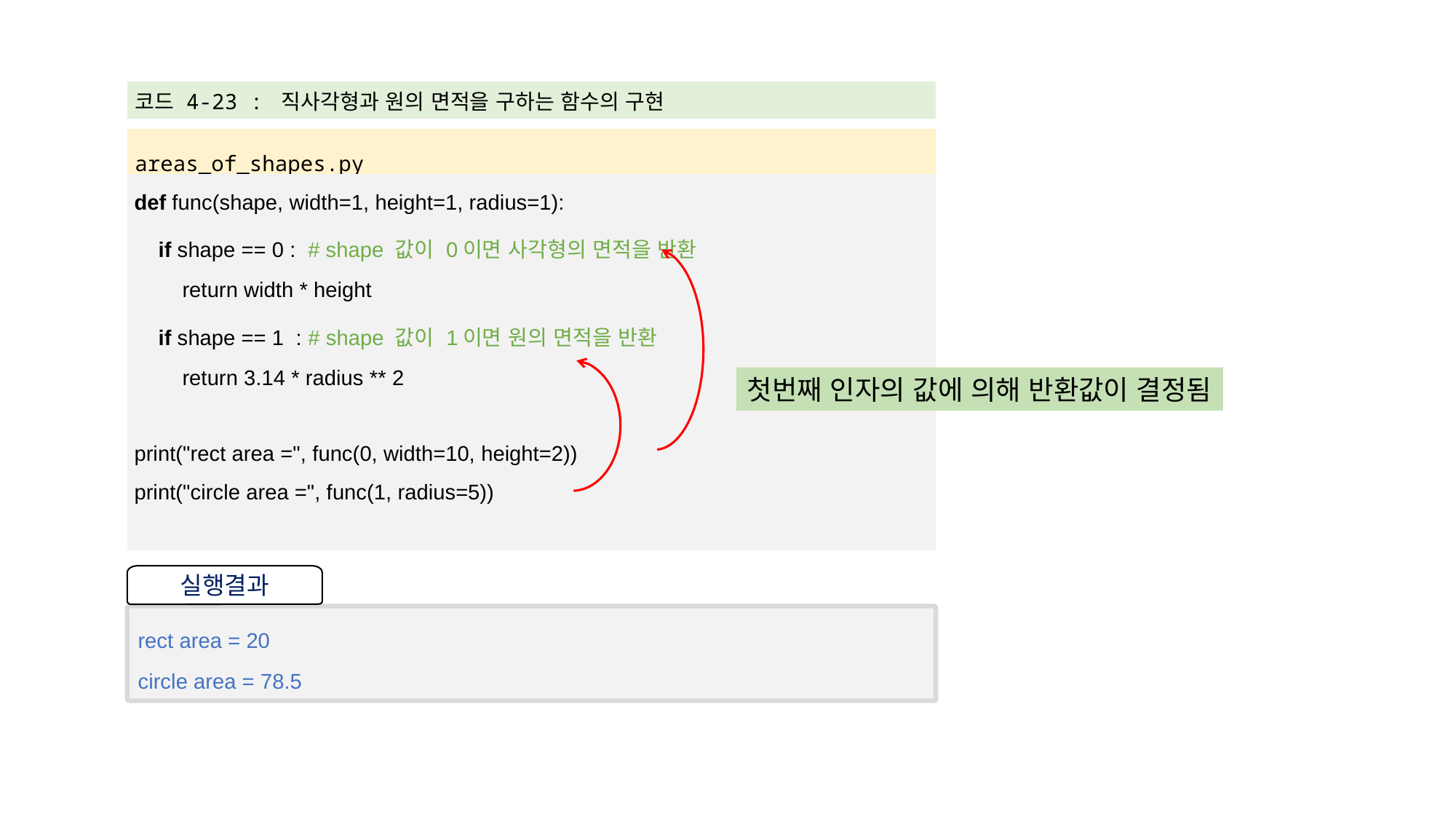

| 코드 4-23 : 직사각형과 원의 면적을 구하는 함수의 구현 |
| --- |
|  |
| areas\_of\_shapes.py |
| def func(shape, width=1, height=1, radius=1): if shape == 0 : # shape 값이 0이면 사각형의 면적을 반환 return width \* height if shape == 1 : # shape 값이 1이면 원의 면적을 반환 return 3.14 \* radius \*\* 2 print("rect area =", func(0, width=10, height=2)) print("circle area =", func(1, radius=5)) |
|  |

첫번째 인자의 값에 의해 반환값이 결정됨
실행결과

rect area = 20
circle area = 78.5